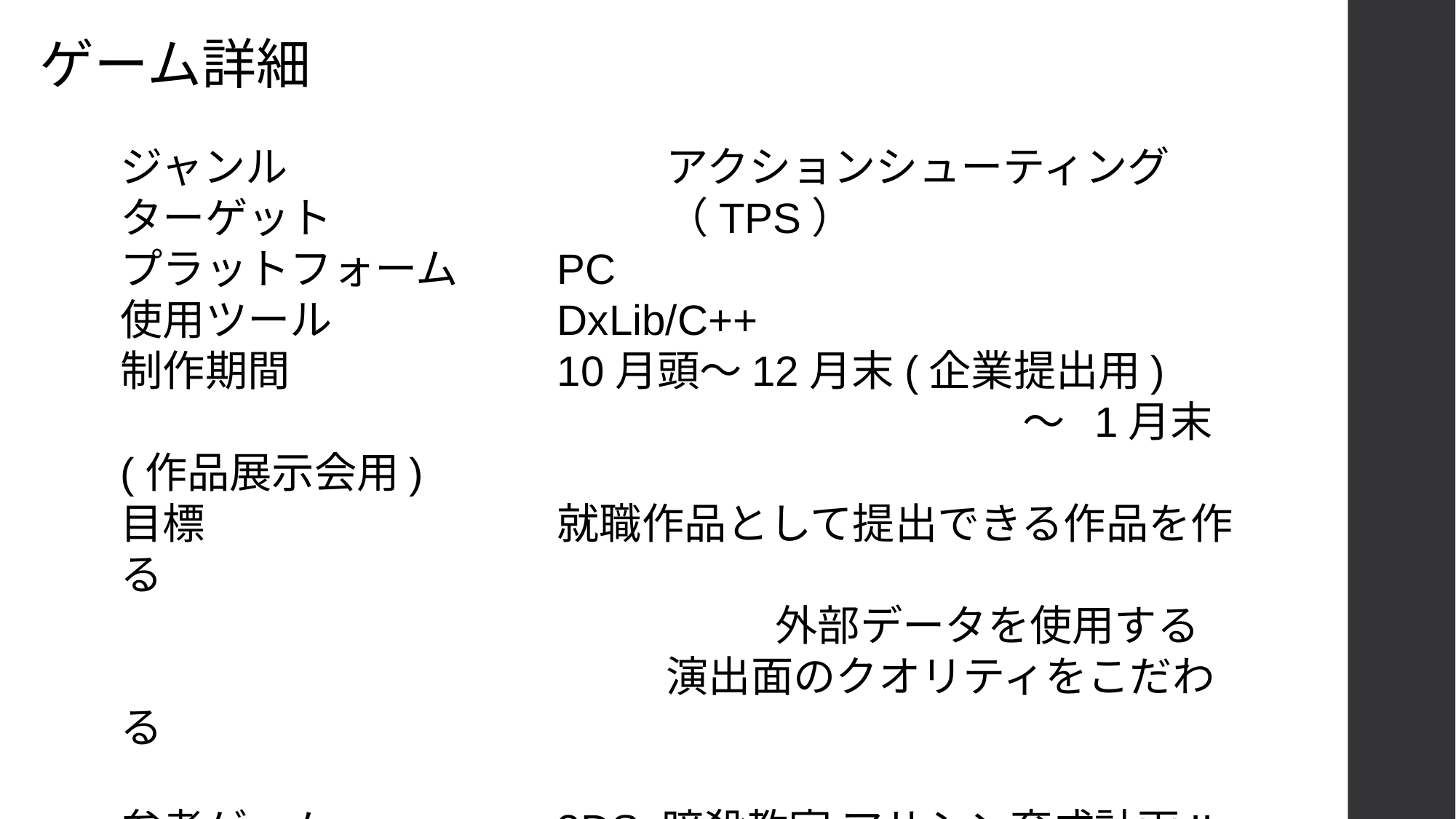

ゲーム詳細
ジャンル	　			アクションシューティング
ターゲット　			（TPS）
プラットフォーム 	PC
使用ツール　 		DxLib/C++
制作期間	　		10月頭～12月末(企業提出用)
								  ～  1月末(作品展示会用)
目標		　	    	就職作品として提出できる作品を作る
	　	　		   		外部データを使用する
		  		    	演出面のクオリティをこだわる

参考ゲーム　		3DS 暗殺教室 アサシン育成計画!!